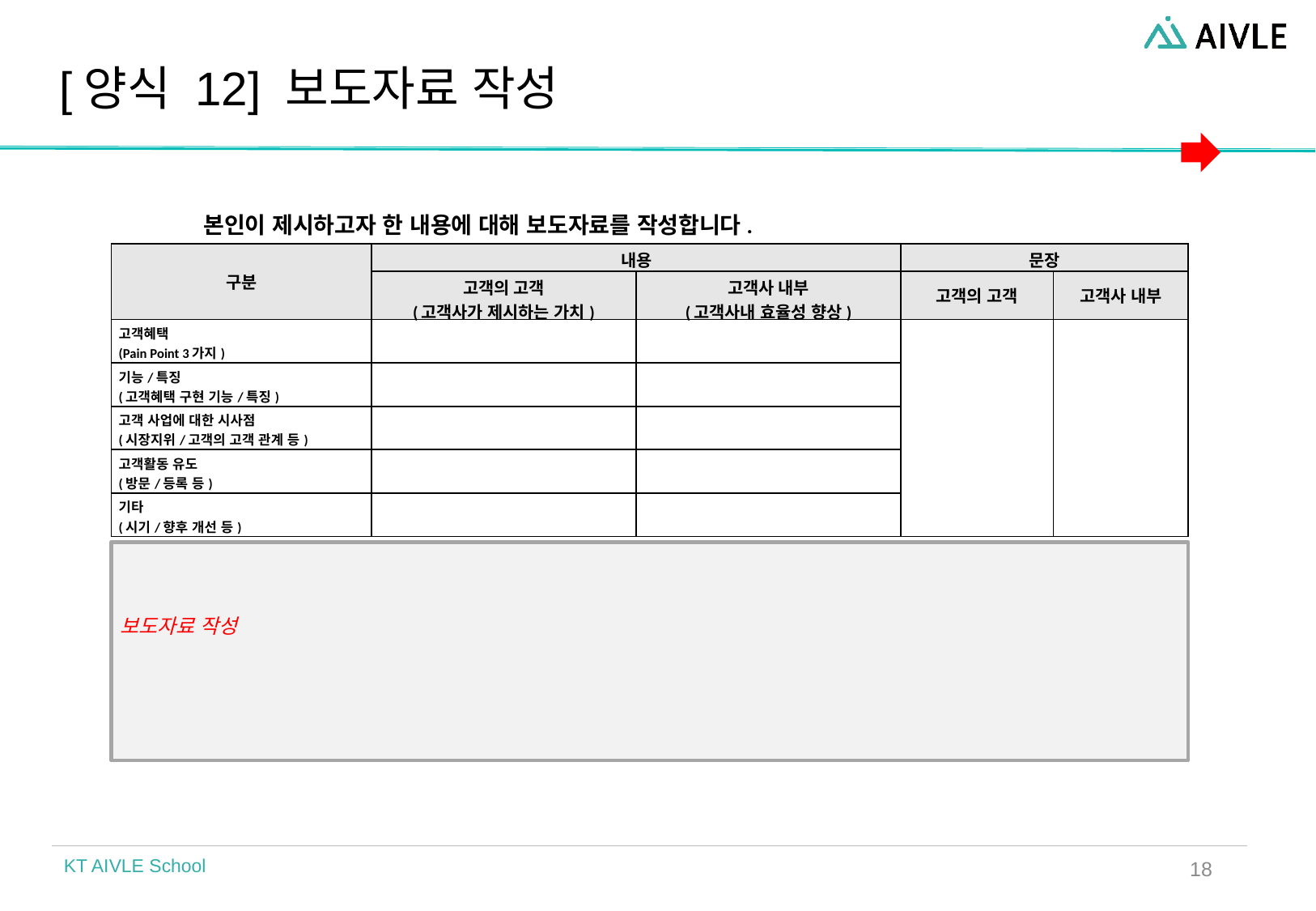

# [양식 12] 보도자료 작성

본인이 제시하고자 한 내용에 대해 보도자료를 작성합니다.
| 구분 | 내용 |  | 문장 |  |
| --- | --- | --- | --- | --- |
|  | 고객의 고객 (고객사가 제시하는 가치) | 고객사 내부 (고객사내 효율성 향상) | 고객의 고객 | 고객사 내부 |
| 고객혜택 (Pain Point 3가지) |  |  |  |  |
| 기능/특징 (고객혜택 구현 기능/특징) |  |  |  |  |
| 고객 사업에 대한 시사점 (시장지위/고객의 고객 관계 등) |  |  |  |  |
| 고객활동 유도 (방문/등록 등) |  |  |  |  |
| 기타 (시기/향후 개선 등) |  |  |  |  |
보도자료 작성